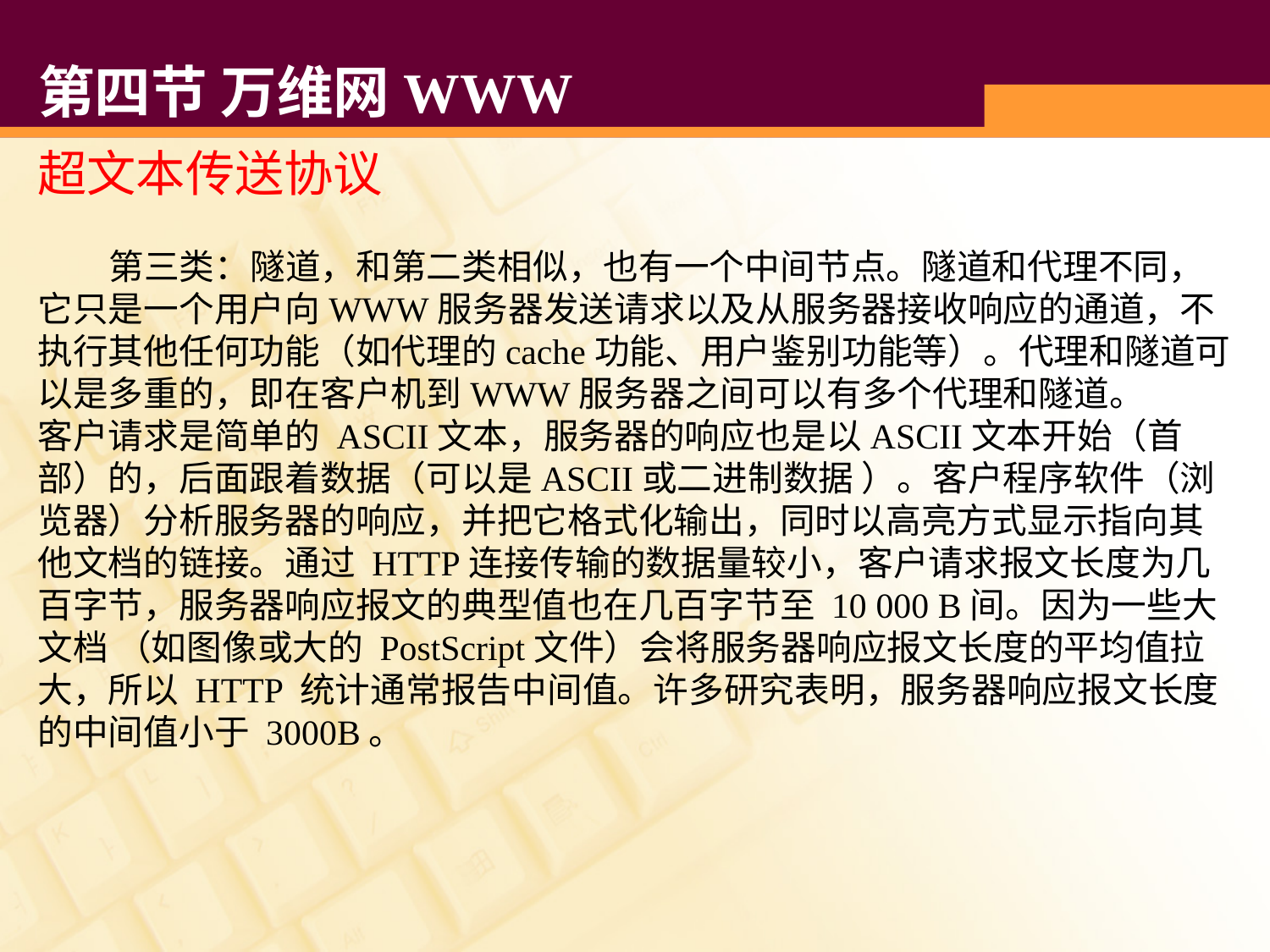

# 第四节 万维网WWW
超文本传送协议

        第三类：隧道，和第二类相似，也有一个中间节点。隧道和代理不同，它只是一个用户向WWW服务器发送请求以及从服务器接收响应的通道，不执行其他任何功能（如代理的cache功能、用户鉴别功能等）。代理和隧道可以是多重的，即在客户机到WWW服务器之间可以有多个代理和隧道。
客户请求是简单的 ASCII文本，服务器的响应也是以ASCII文本开始（首部）的，后面跟着数据（可以是ASCII或二进制数据 ）。客户程序软件（浏览器）分析服务器的响应，并把它格式化输出，同时以高亮方式显示指向其他文档的链接。通过 HTTP连接传输的数据量较小，客户请求报文长度为几百字节，服务器响应报文的典型值也在几百字节至 10 000 B间。因为一些大文档 （如图像或大的 PostScript文件）会将服务器响应报文长度的平均值拉大，所以 HTTP 统计通常报告中间值。许多研究表明，服务器响应报文长度的中间值小于 3000B。